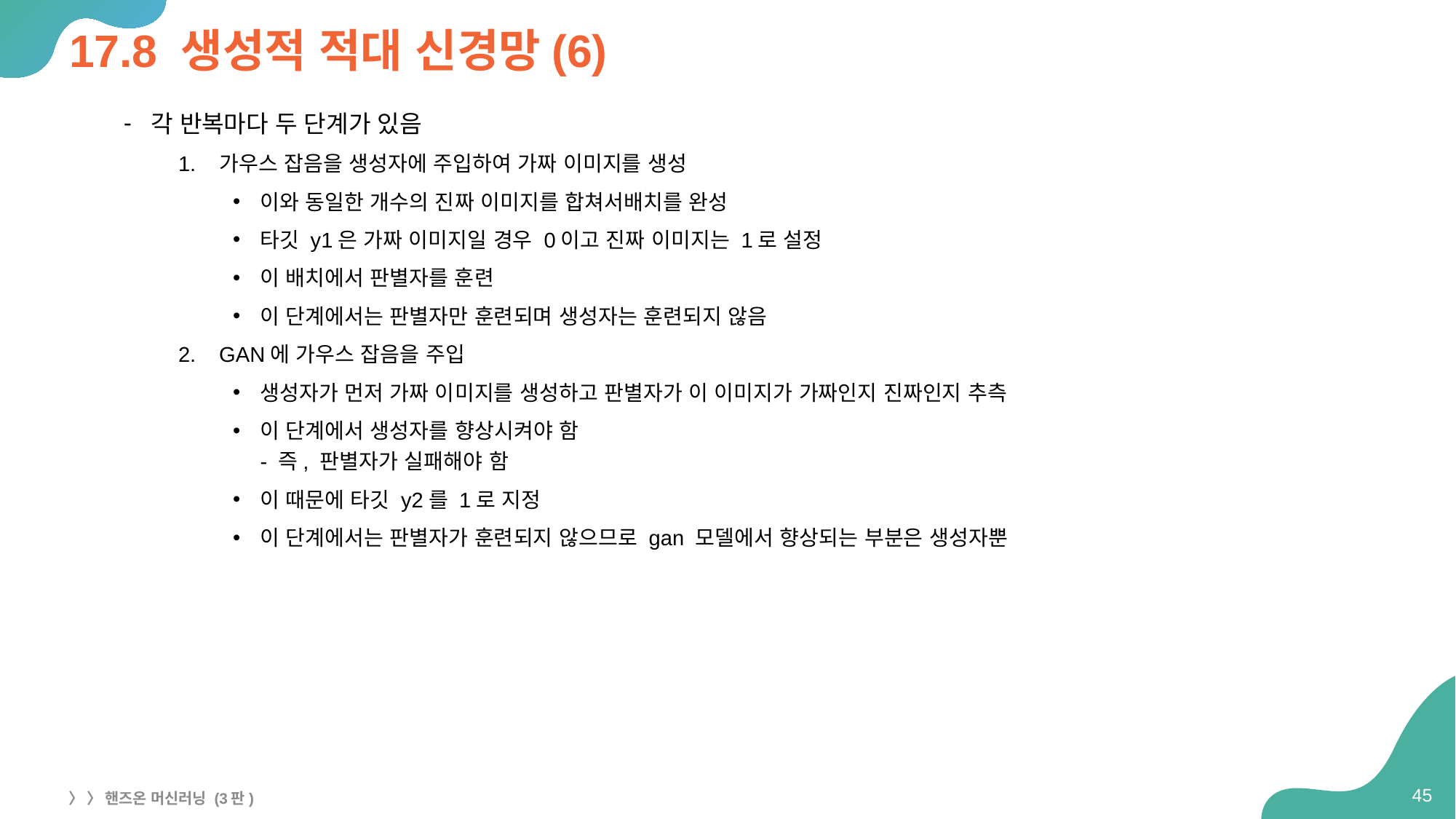

# 17.8 생성적 적대 신경망(6)
각 반복마다 두 단계가 있음
가우스 잡음을 생성자에 주입하여 가짜 이미지를 생성
이와 동일한 개수의 진짜 이미지를 합쳐서배치를 완성
타깃 y1은 가짜 이미지일 경우 0이고 진짜 이미지는 1로 설정
이 배치에서 판별자를 훈련
이 단계에서는 판별자만 훈련되며 생성자는 훈련되지 않음
GAN에 가우스 잡음을 주입
생성자가 먼저 가짜 이미지를 생성하고 판별자가 이 이미지가 가짜인지 진짜인지 추측
이 단계에서 생성자를 향상시켜야 함
- 즉, 판별자가 실패해야 함
이 때문에 타깃 y2를 1로 지정
이 단계에서는 판별자가 훈련되지 않으므로 gan 모델에서 향상되는 부분은 생성자뿐
45
〉 〉 핸즈온 머신러닝 (3판)